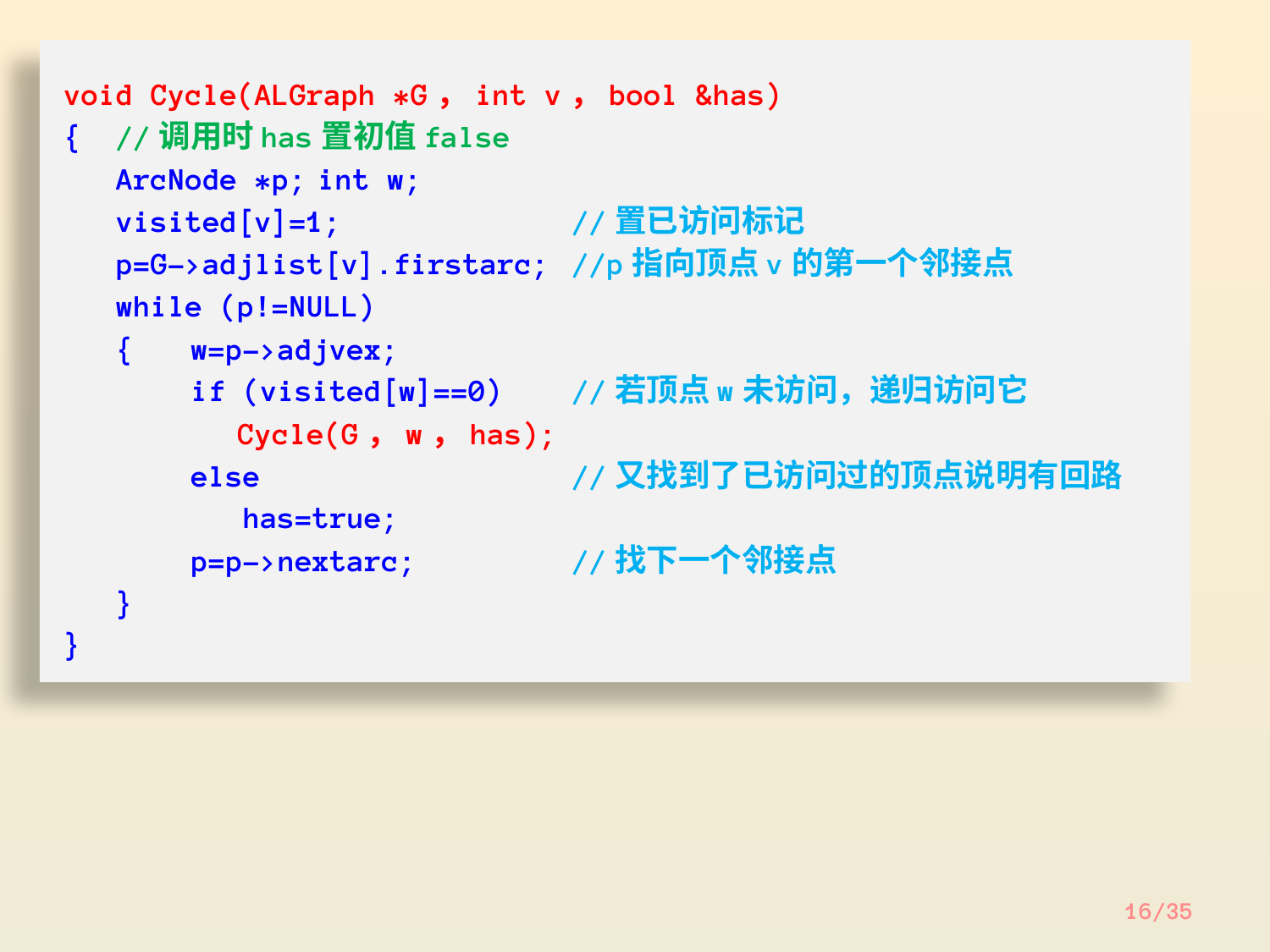

void Cycle(ALGraph *G，int v，bool &has)
{  //调用时has置初值false
   ArcNode *p;	int w;
   visited[v]=1;		//置已访问标记
   p=G->adjlist[v].firstarc;	//p指向顶点v的第一个邻接点
   while (p!=NULL)
   {	w=p->adjvex;
	if (visited[w]==0)	//若顶点w未访问，递归访问它
          Cycle(G，w，has);
	else			//又找到了已访问过的顶点说明有回路
	   has=true;
	p=p->nextarc;		//找下一个邻接点
   }
}
16/35